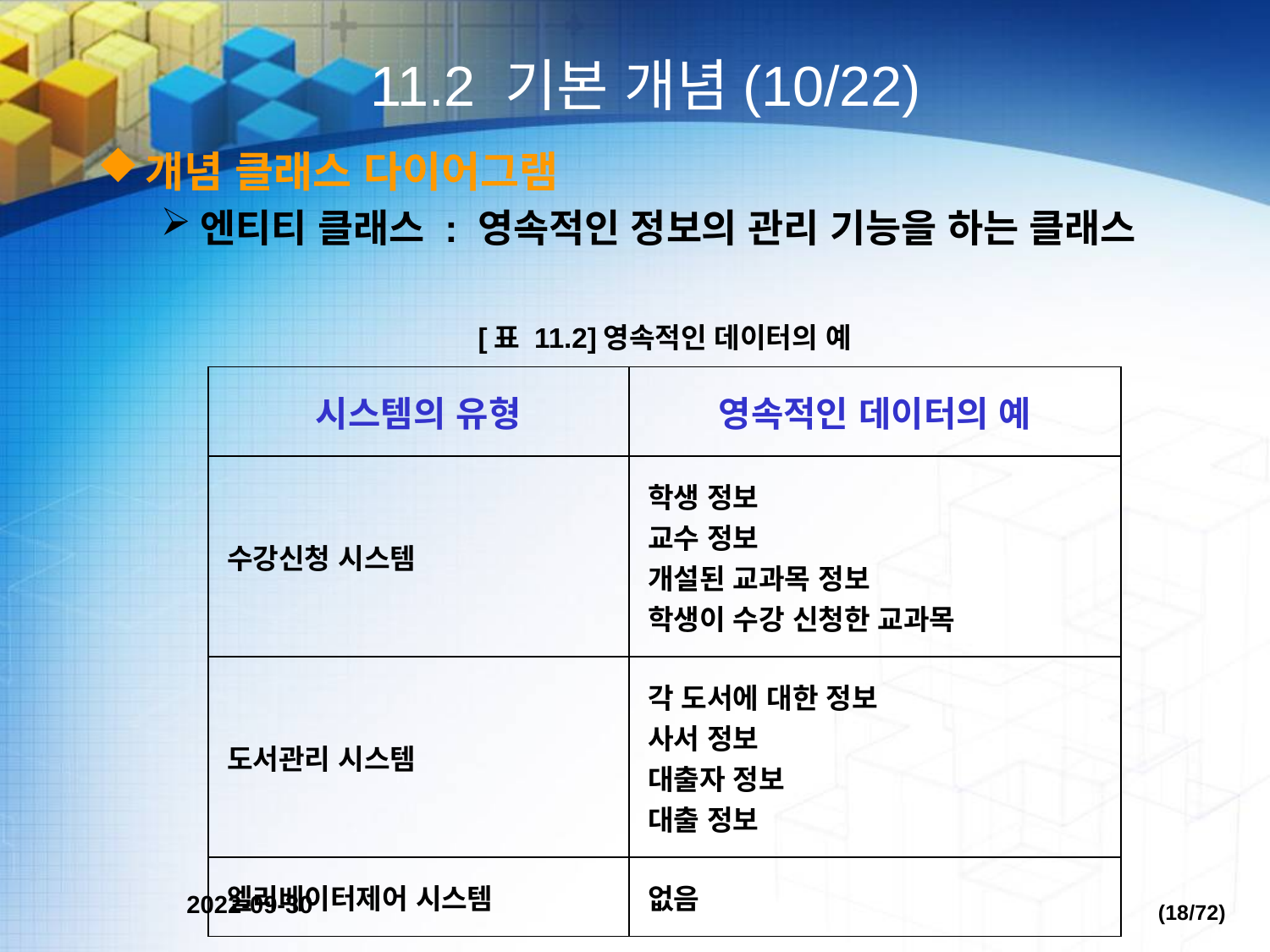

# 11.2 기본 개념(10/22)
개념 클래스 다이어그램
엔티티 클래스 : 영속적인 정보의 관리 기능을 하는 클래스
[표 11.2]영속적인 데이터의 예
| 시스템의 유형 | 영속적인 데이터의 예 |
| --- | --- |
| 수강신청 시스템 | 학생 정보 교수 정보 개설된 교과목 정보 학생이 수강 신청한 교과목 |
| 도서관리 시스템 | 각 도서에 대한 정보 사서 정보 대출자 정보 대출 정보 |
| 엘리베이터제어 시스템 | 없음 |
(18/72)
2022-09-30